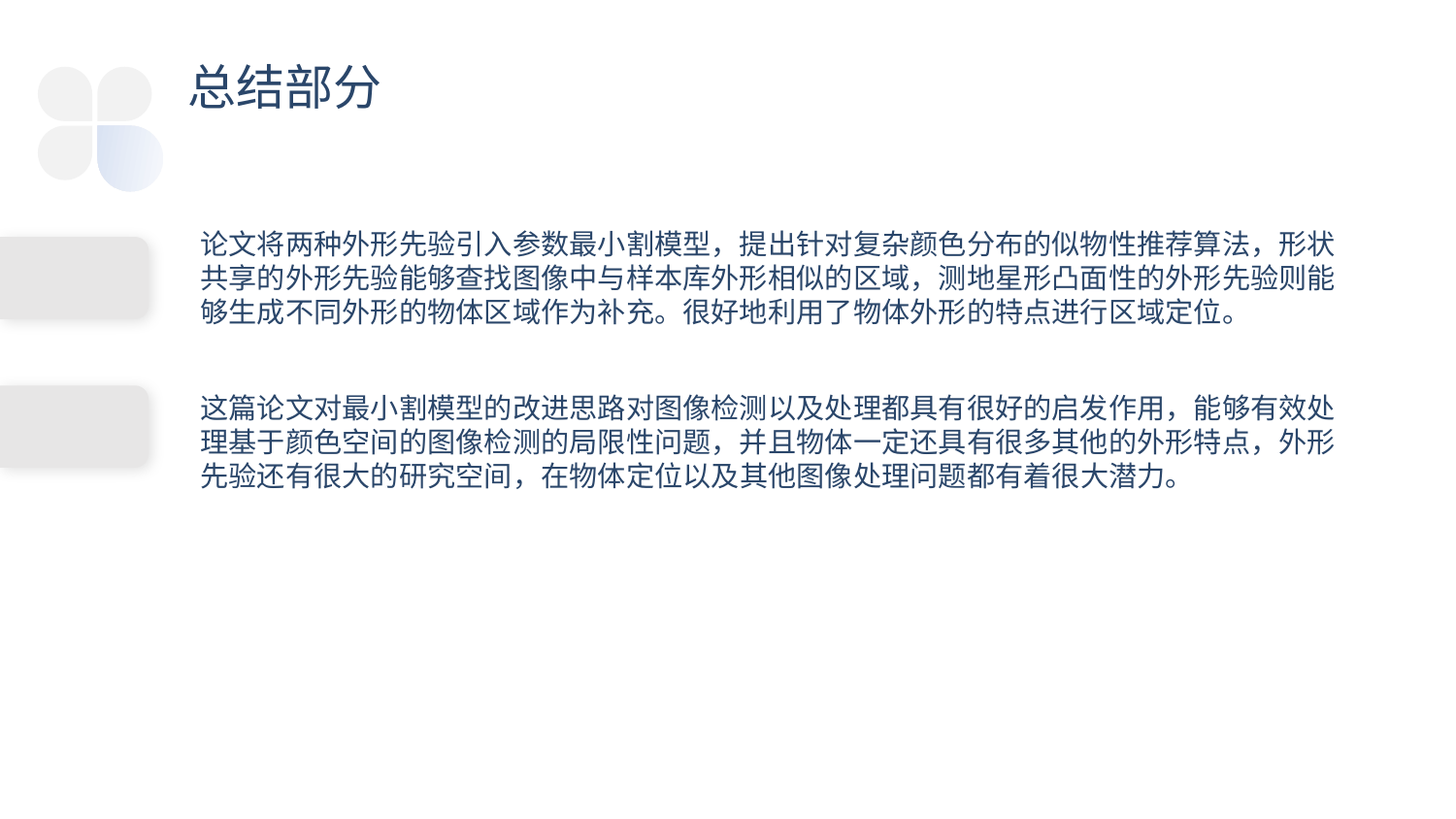

总结部分

论文将两种外形先验引入参数最小割模型，提出针对复杂颜色分布的似物性推荐算法，形状共享的外形先验能够查找图像中与样本库外形相似的区域，测地星形凸面性的外形先验则能够生成不同外形的物体区域作为补充。很好地利用了物体外形的特点进行区域定位。

这篇论文对最小割模型的改进思路对图像检测以及处理都具有很好的启发作用，能够有效处理基于颜色空间的图像检测的局限性问题，并且物体一定还具有很多其他的外形特点，外形先验还有很大的研究空间，在物体定位以及其他图像处理问题都有着很大潜力。